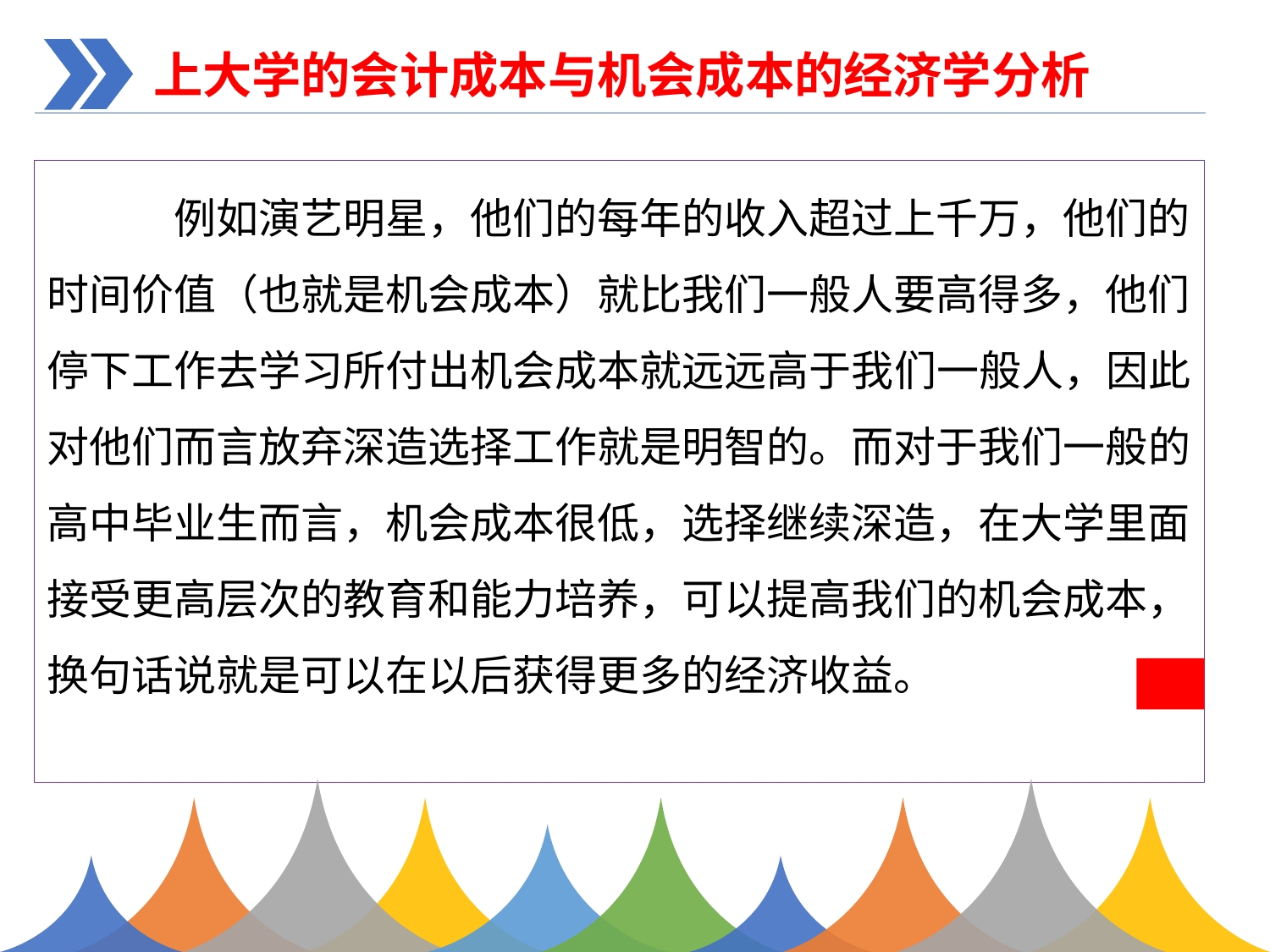

上大学的会计成本与机会成本的经济学分析
	例如演艺明星，他们的每年的收入超过上千万，他们的时间价值（也就是机会成本）就比我们一般人要高得多，他们停下工作去学习所付出机会成本就远远高于我们一般人，因此对他们而言放弃深造选择工作就是明智的。而对于我们一般的高中毕业生而言，机会成本很低，选择继续深造，在大学里面接受更高层次的教育和能力培养，可以提高我们的机会成本，换句话说就是可以在以后获得更多的经济收益。